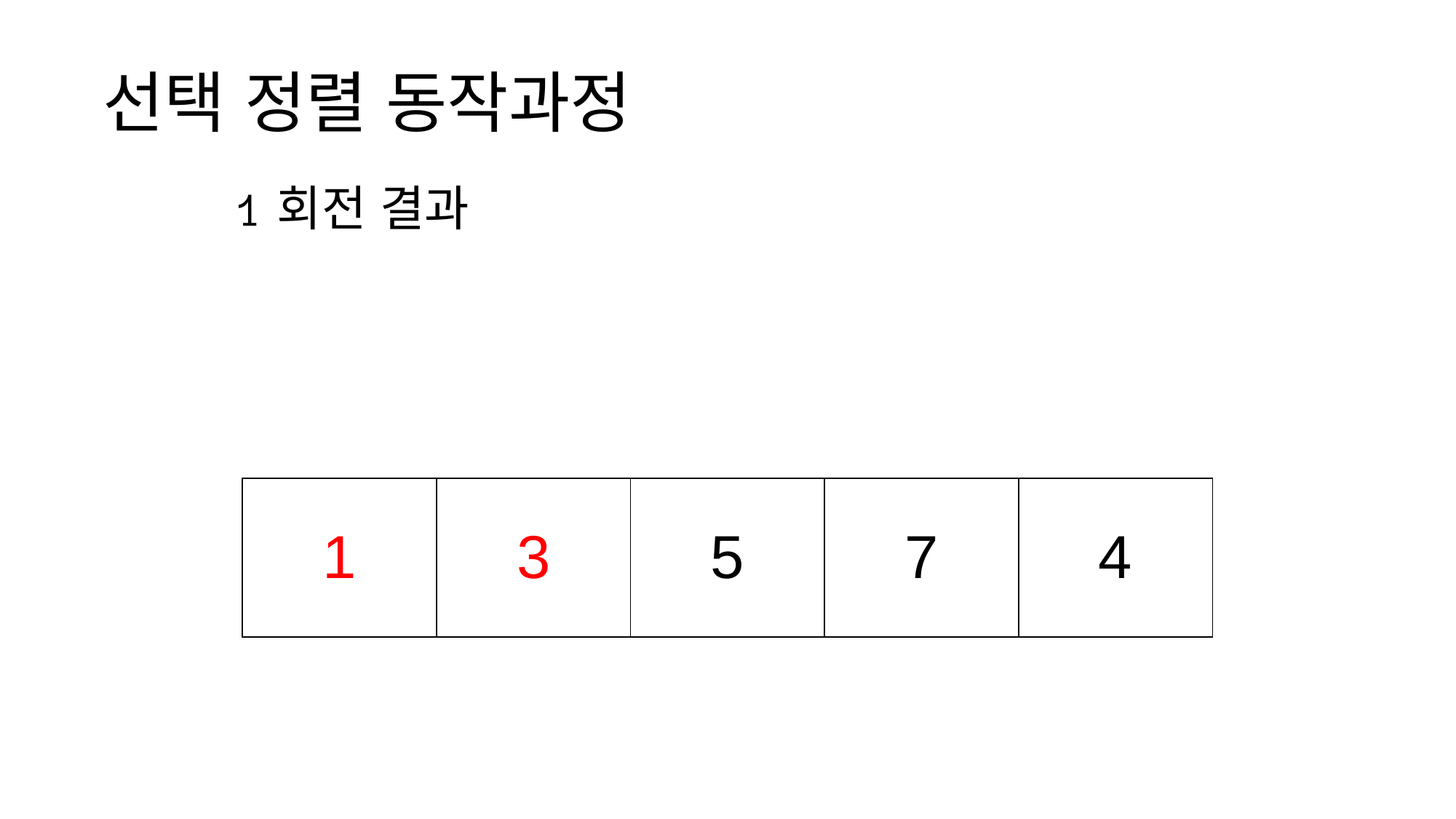

# 선택 정렬 동작과정
1회전 결과
| 1 | 3 | 5 | 7 | 4 |
| --- | --- | --- | --- | --- |